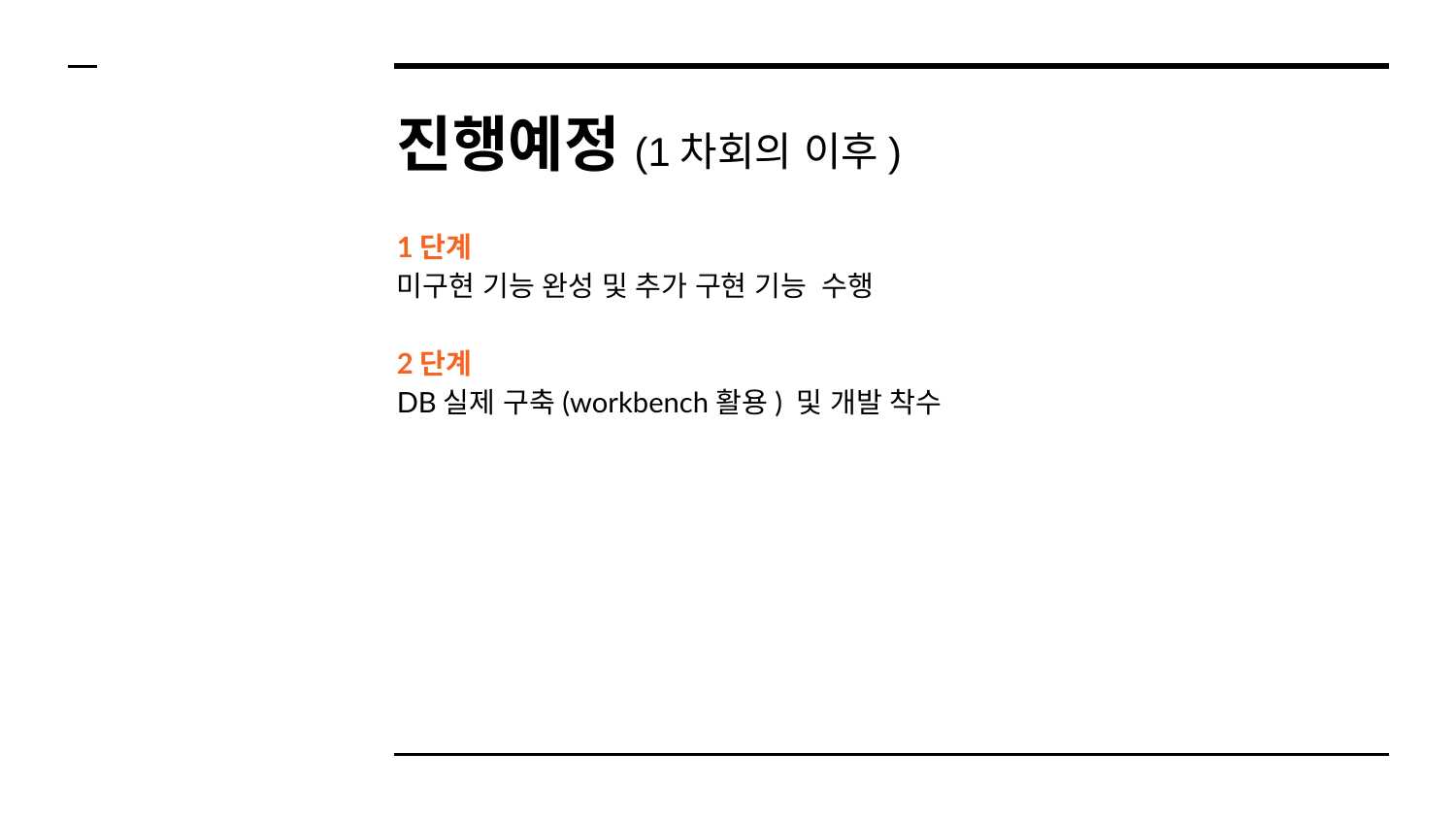

# 진행예정(1차회의 이후)

1단계
미구현 기능 완성 및 추가 구현 기능  수행

2단계
DB실제 구축(workbench활용) 및 개발 착수